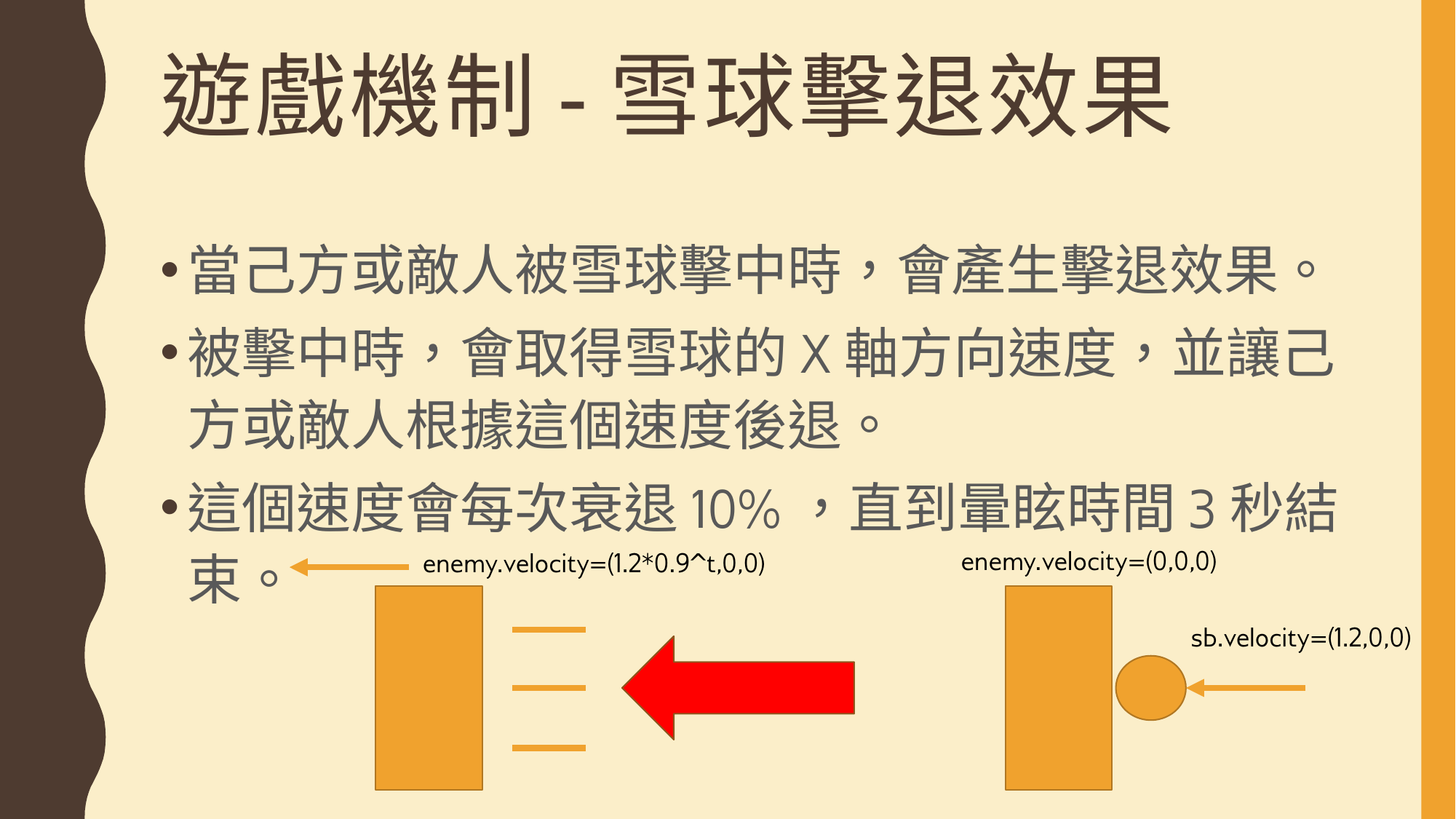

# 遊戲機制-雪球擊退效果
當己方或敵人被雪球擊中時，會產生擊退效果。
被擊中時，會取得雪球的X軸方向速度，並讓己方或敵人根據這個速度後退。
這個速度會每次衰退10%，直到暈眩時間3秒結束。

enemy.velocity=(0,0,0)
enemy.velocity=(1.2*0.9^t,0,0)

sb.velocity=(1.2,0,0)